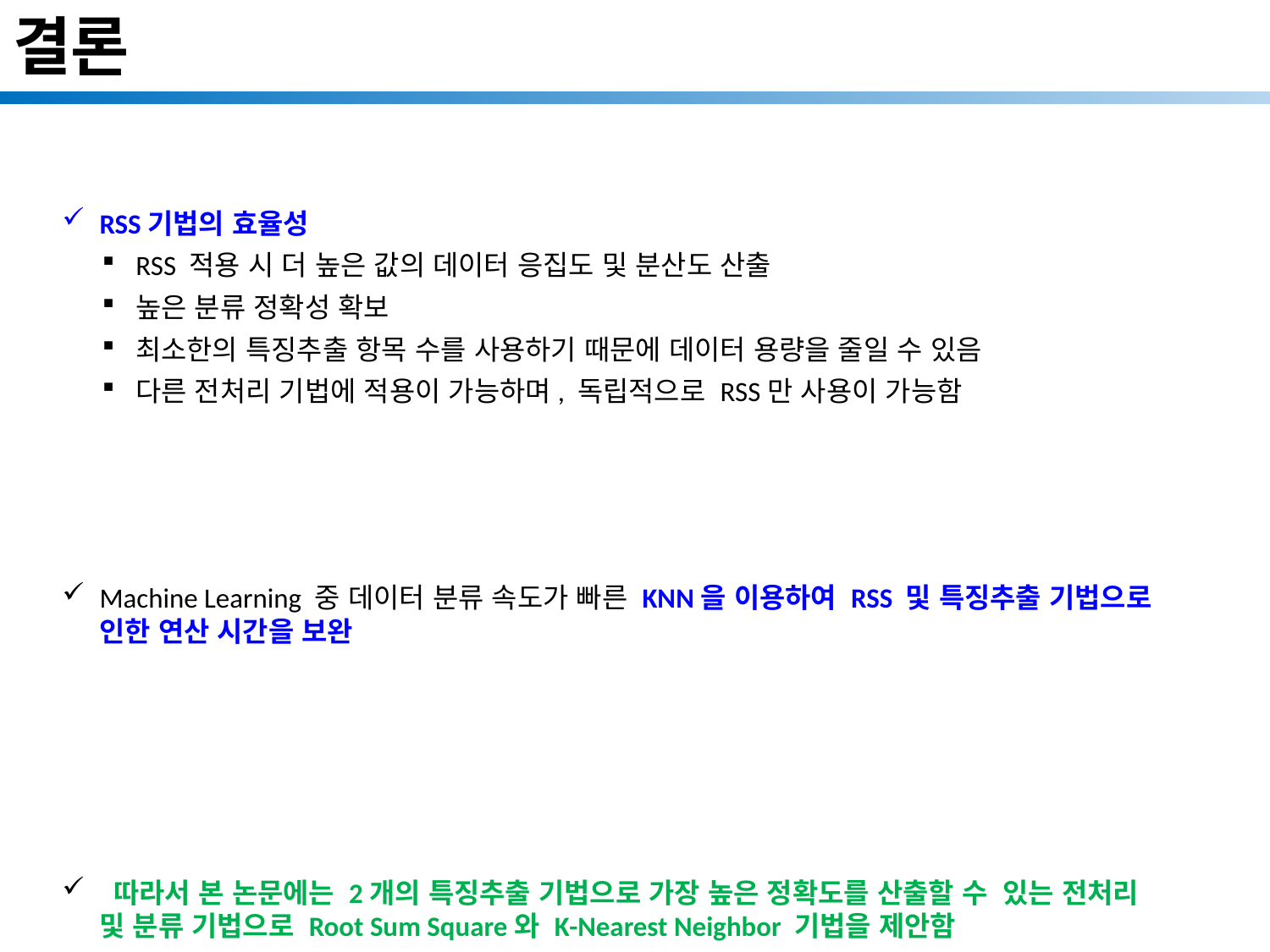

# 결론

RSS기법의 효율성
RSS 적용 시 더 높은 값의 데이터 응집도 및 분산도 산출
높은 분류 정확성 확보
최소한의 특징추출 항목 수를 사용하기 때문에 데이터 용량을 줄일 수 있음
다른 전처리 기법에 적용이 가능하며, 독립적으로 RSS만 사용이 가능함

Machine Learning 중 데이터 분류 속도가 빠른 KNN을 이용하여 RSS 및 특징추출 기법으로 인한 연산 시간을 보완

 따라서 본 논문에는 2개의 특징추출 기법으로 가장 높은 정확도를 산출할 수  있는 전처리 및 분류 기법으로 Root Sum Square와 K-Nearest Neighbor 기법을 제안함